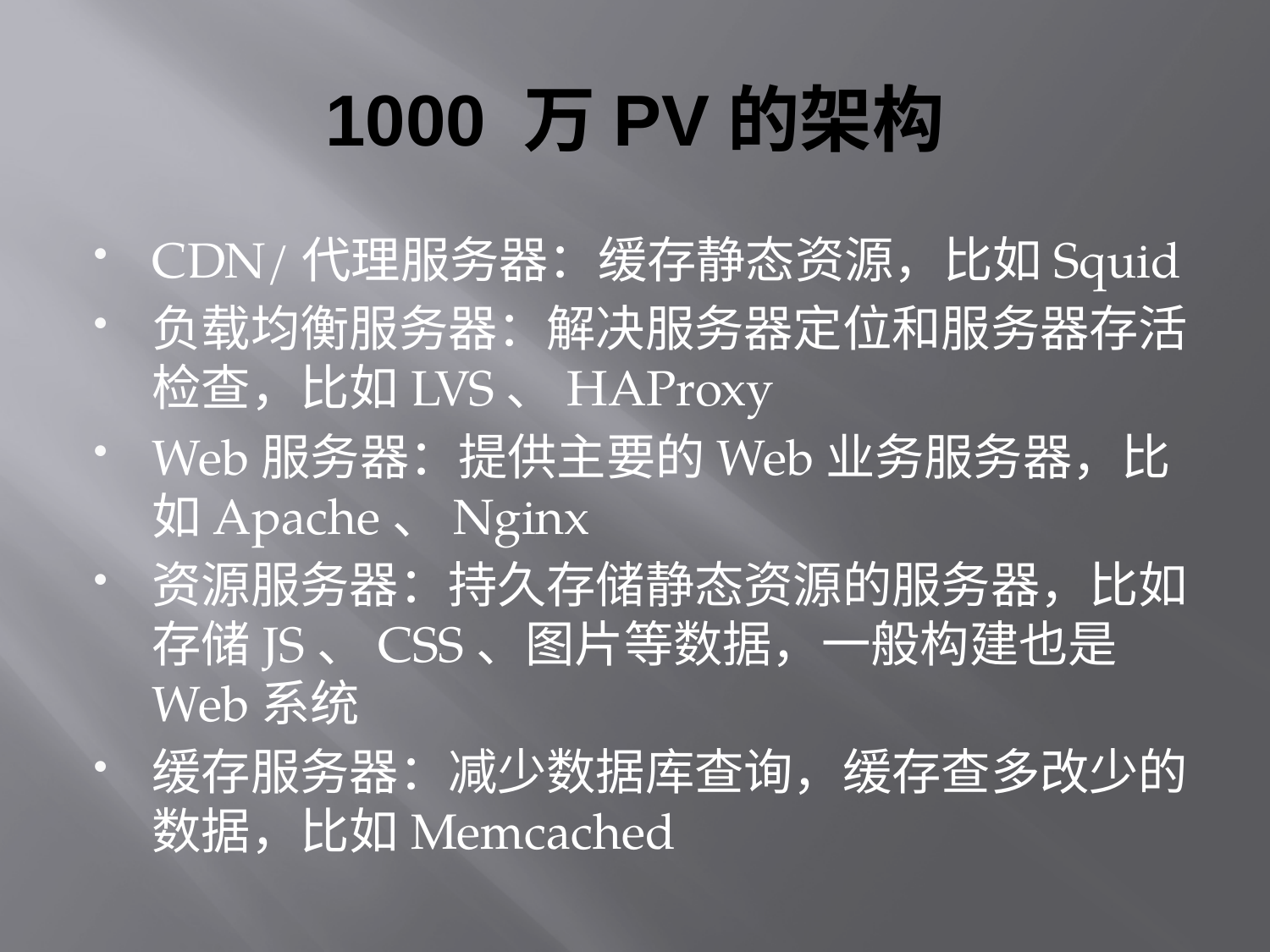

# 1000 万PV的架构
CDN/代理服务器：缓存静态资源，比如Squid
负载均衡服务器：解决服务器定位和服务器存活检查，比如LVS、HAProxy
Web服务器：提供主要的Web业务服务器，比如Apache、Nginx
资源服务器：持久存储静态资源的服务器，比如存储JS、CSS、图片等数据，一般构建也是Web系统
缓存服务器：减少数据库查询，缓存查多改少的数据，比如Memcached